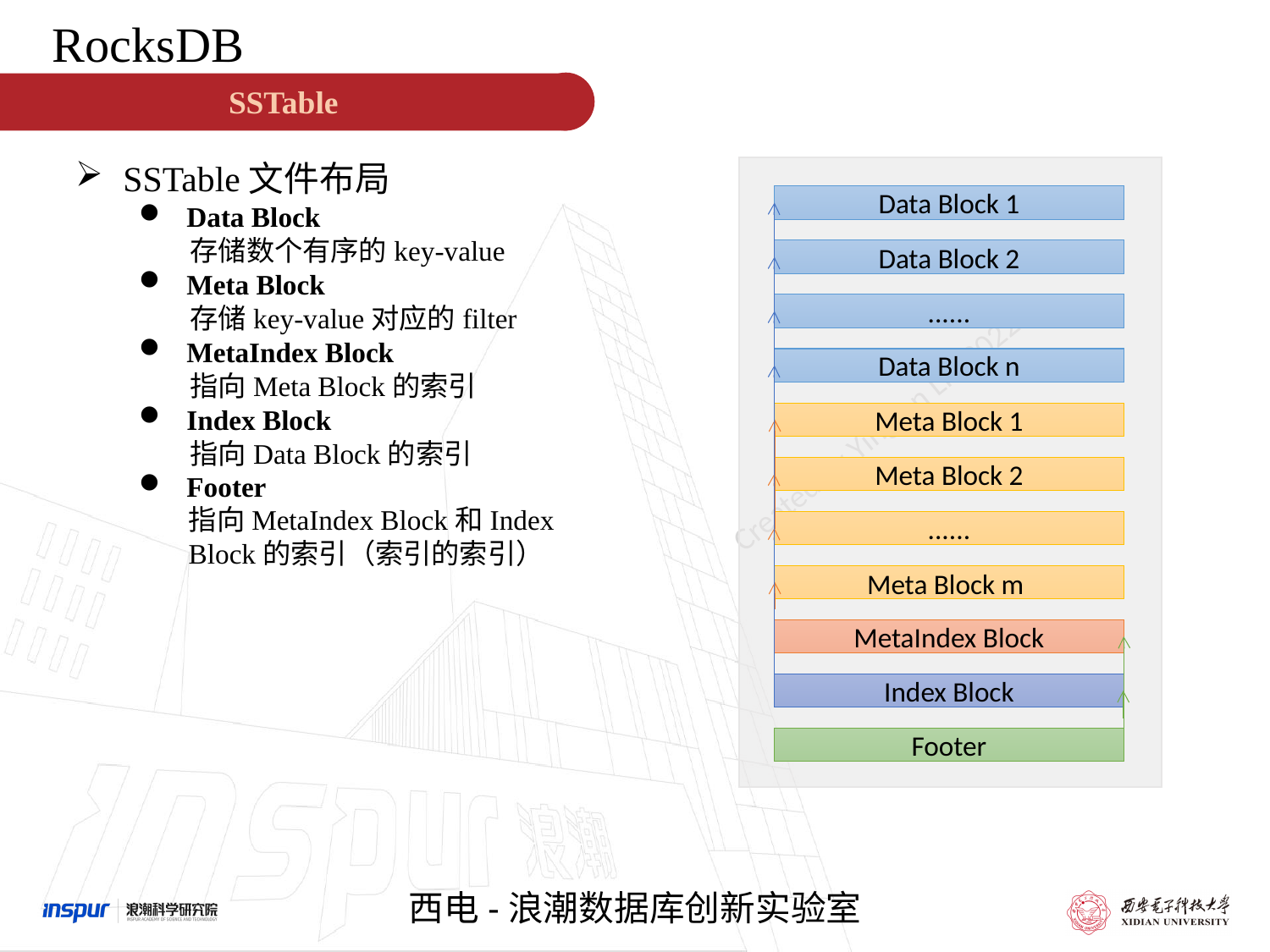

RocksDB

SSTable
SSTable文件布局
Data Block
       存储数个有序的key-value
Meta Block
       存储key-value对应的filter
MetaIndex Block
       指向Meta Block的索引
Index Block
       指向Data Block的索引
Footer

Data Block 1
Data Block 2
......
Data Block n
Meta Block 1
Meta Block 2
指向MetaIndex Block和Index Block的索引（索引的索引）

......
Meta Block m
MetaIndex Block
Index Block
Footer